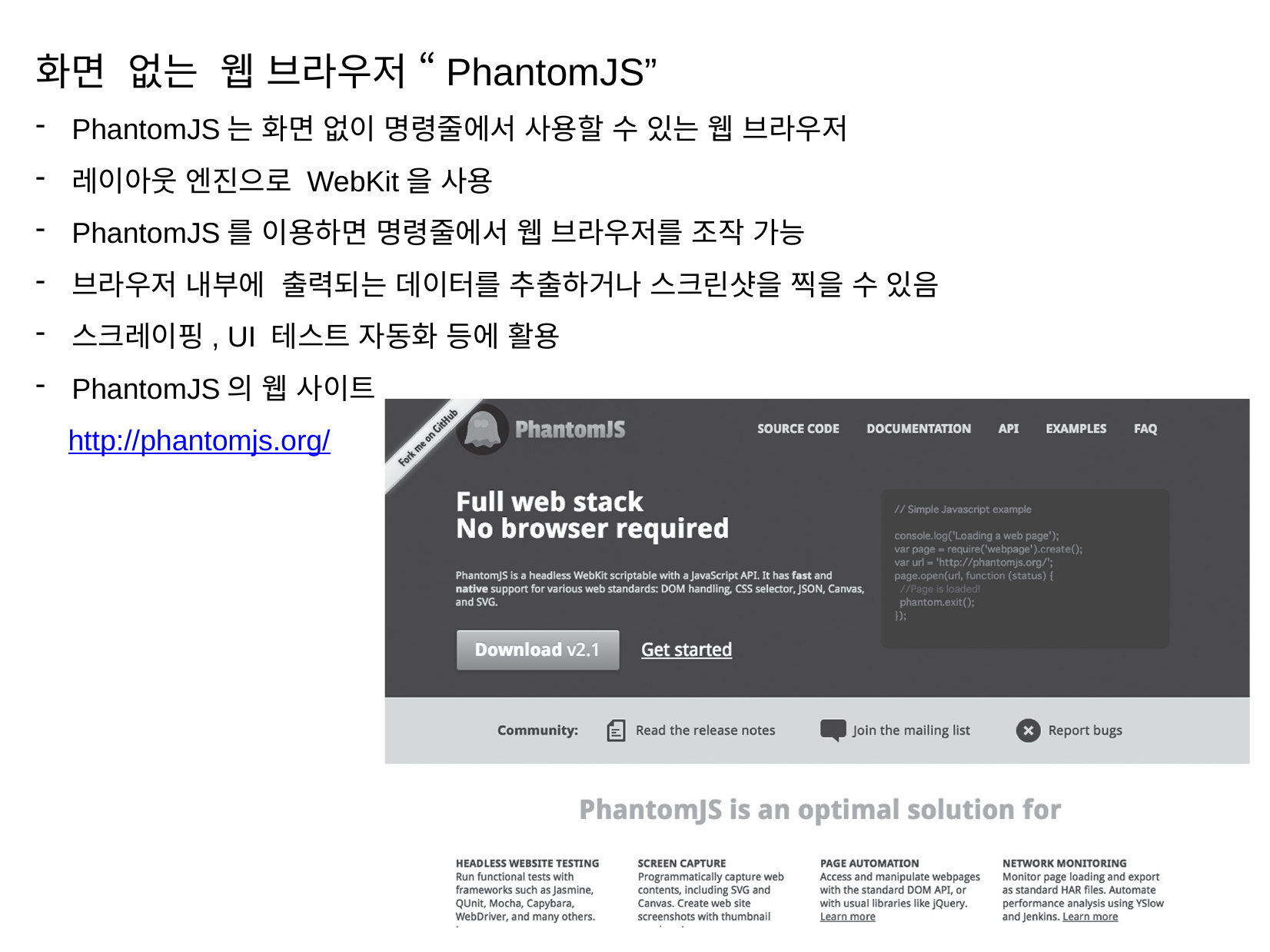

화면  없는  웹 브라우저 “PhantomJS”
PhantomJS는 화면 없이 명령줄에서 사용할 수 있는 웹 브라우저
레이아웃 엔진으로 WebKit을 사용
PhantomJS를 이용하면 명령줄에서 웹 브라우저를 조작 가능
브라우저 내부에  출력되는 데이터를 추출하거나 스크린샷을 찍을 수 있음
스크레이핑, UI 테스트 자동화 등에 활용
PhantomJS의 웹 사이트
    http://phantomjs.org/